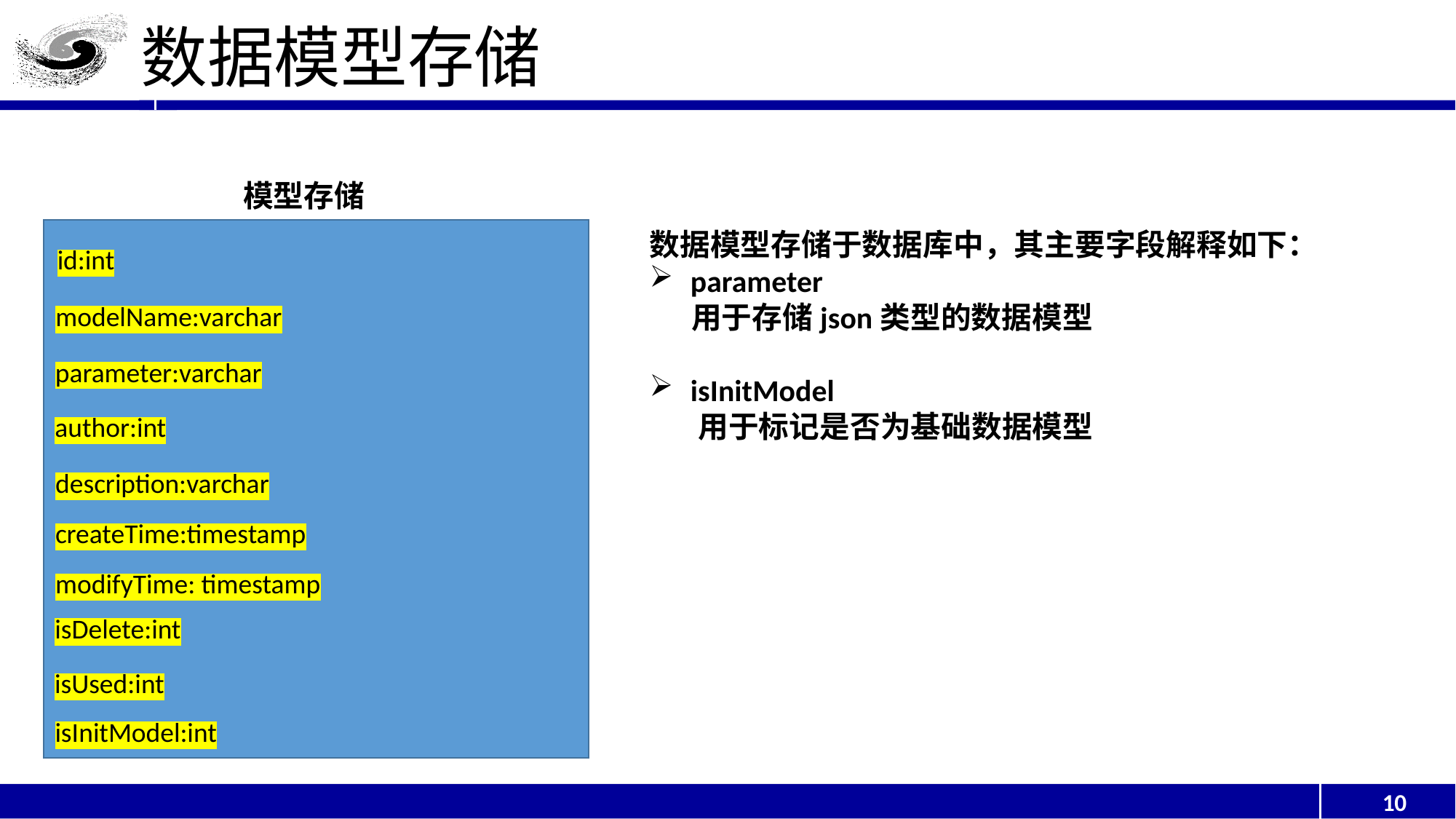

# 数据模型存储
模型存储

数据模型存储于数据库中，其主要字段解释如下：
parameter
     用于存储json类型的数据模型

isInitModel
      用于标记是否为基础数据模型

id:int
modelName:varchar
parameter:varchar
author:int
description:varchar
createTime:timestamp
modifyTime: timestamp
isDelete:int
isUsed:int
isInitModel:int